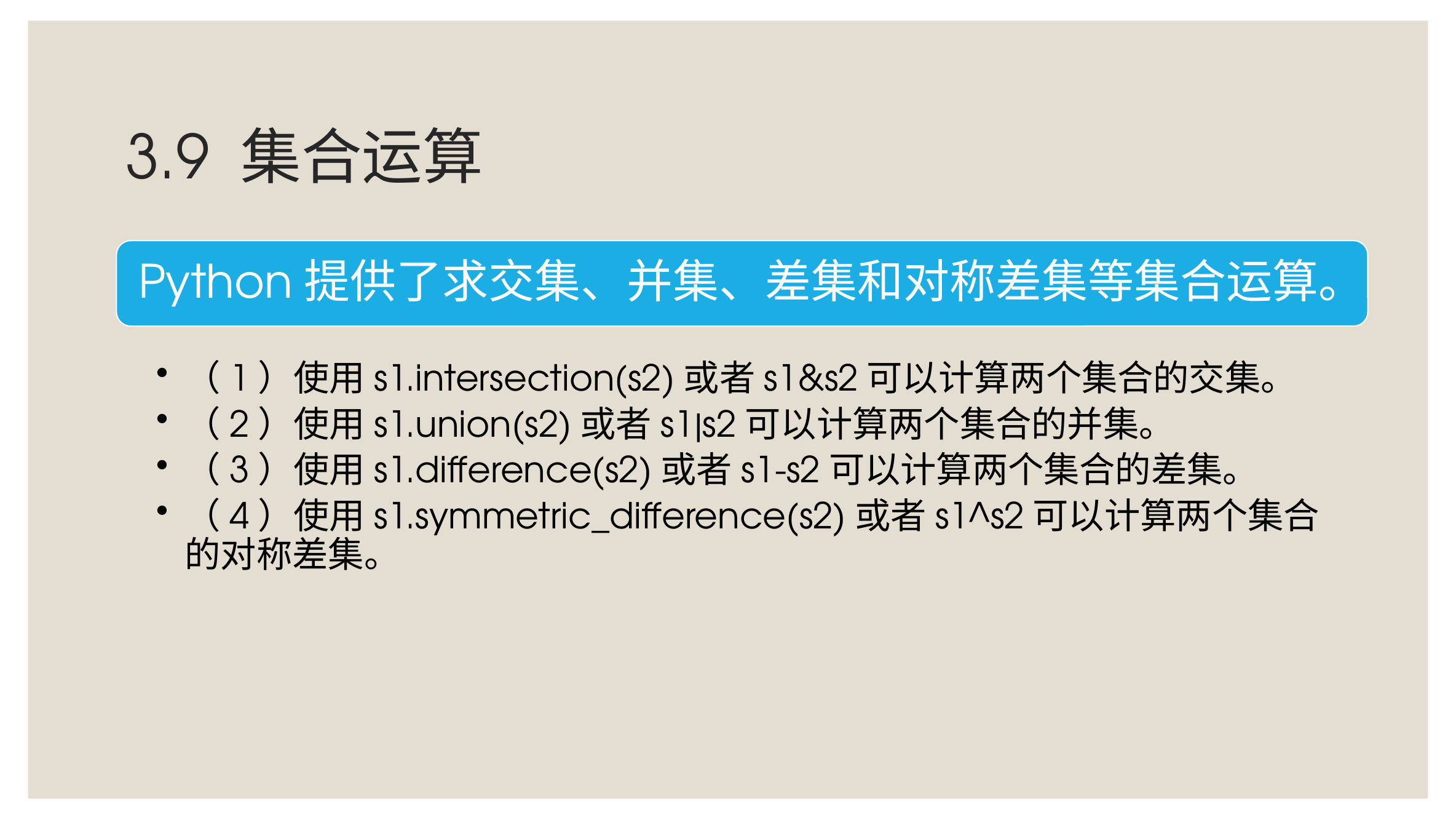

# 3.9 集合运算
Python提供了求交集、并集、差集和对称差集等集合运算。
（1）使用s1.intersection(s2)或者s1&s2可以计算两个集合的交集。
（2）使用s1.union(s2)或者s1|s2可以计算两个集合的并集。
（3）使用s1.difference(s2)或者s1-s2可以计算两个集合的差集。
（4）使用s1.symmetric_difference(s2)或者s1^s2可以计算两个集合的对称差集。